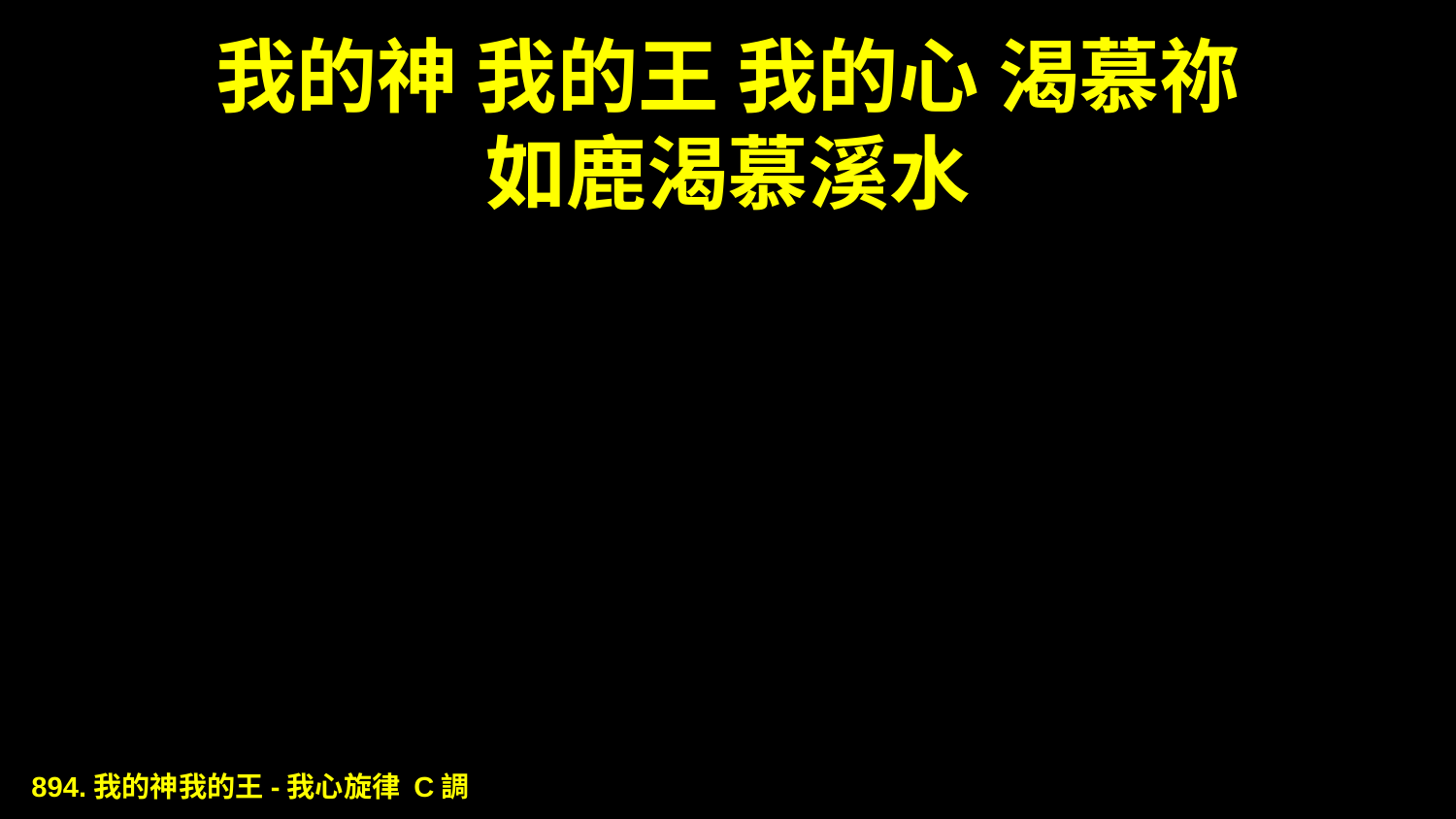

# 我的神 我的王 我的心 渴慕祢 如鹿渴慕溪水
894.我的神我的王-我心旋律 C調